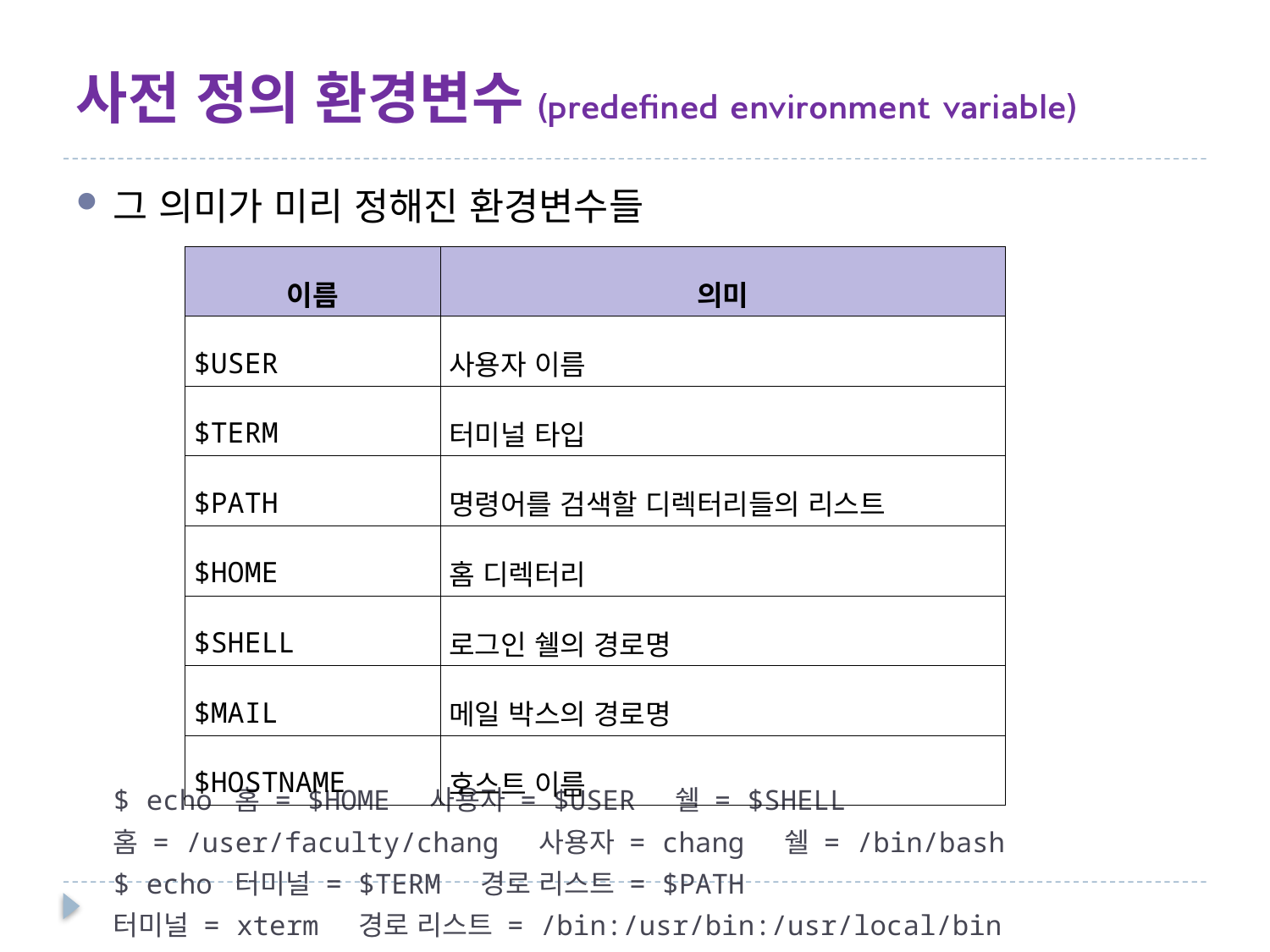

# 사전 정의 환경변수(predefined environment variable)
그 의미가 미리 정해진 환경변수들

$ echo 홈 = $HOME  사용자 = $USER  쉘 = $SHELL
홈 = /user/faculty/chang  사용자 = chang  쉘 = /bin/bash
$ echo 터미널 = $TERM  경로 리스트 = $PATH
터미널 = xterm  경로 리스트 = /bin:/usr/bin:/usr/local/bin
| 이름 | 의미 |
| --- | --- |
| $USER | 사용자 이름 |
| $TERM | 터미널 타입 |
| $PATH | 명령어를 검색할 디렉터리들의 리스트 |
| $HOME | 홈 디렉터리 |
| $SHELL | 로그인 쉘의 경로명 |
| $MAIL | 메일 박스의 경로명 |
| $HOSTNAME | 호스트 이름 |